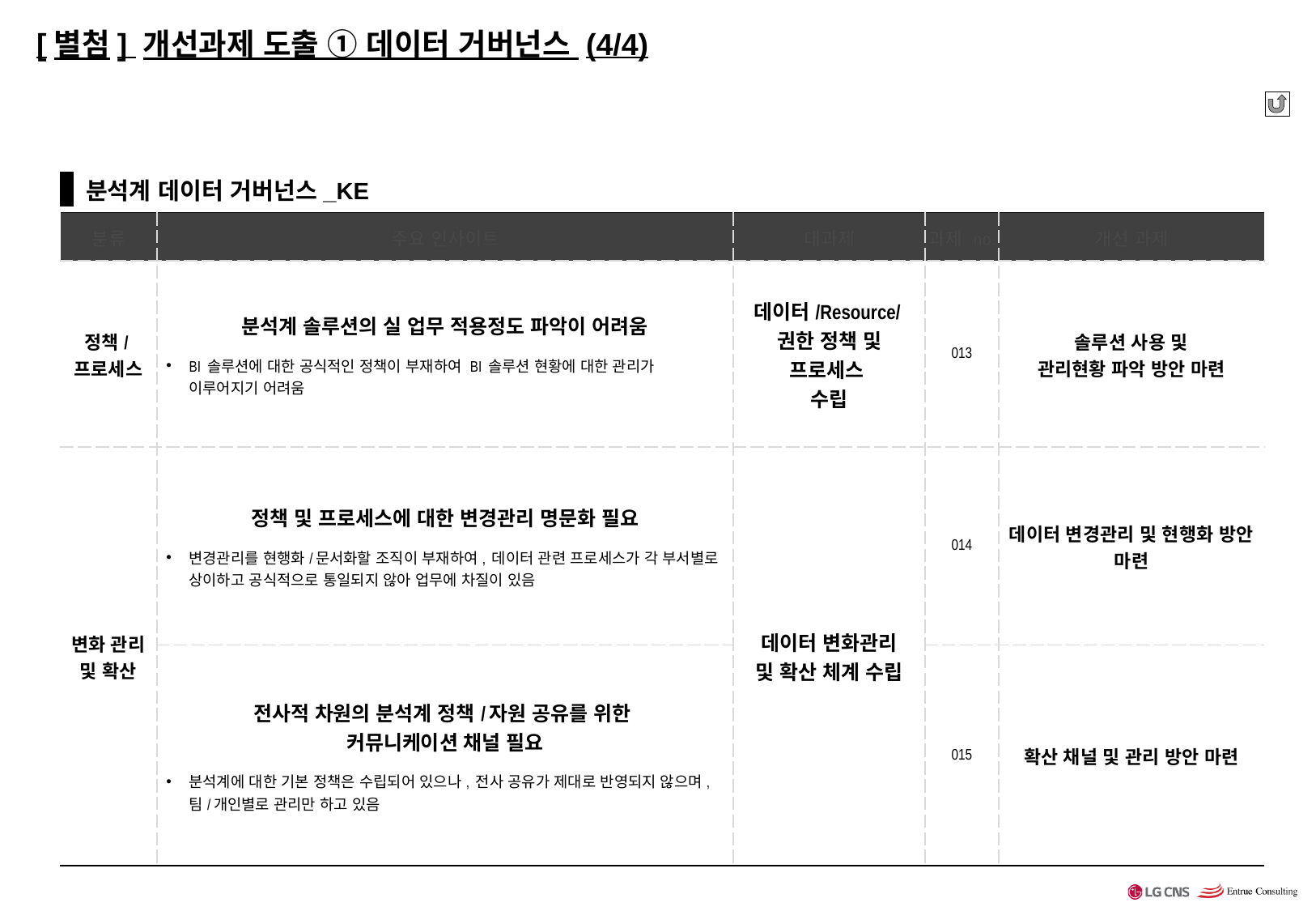

# [별첨] 개선과제 도출 ① 데이터 거버넌스 (4/4)

   분석계 데이터 거버넌스_KE
   분석계 데이터 거버넌스_KE
| 분류 | 주요 인사이트 | 대과제 | 과제 no. | 개선 과제 |
| --- | --- | --- | --- | --- |
| 정책/ 프로세스 | 분석계 솔루션의 실 업무 적용정도 파악이 어려움 BI 솔루션에 대한 공식적인 정책이 부재하여 BI 솔루션 현황에 대한 관리가 이루어지기 어려움 | 데이터/Resource/권한 정책 및 프로세스 수립 | 013 | 솔루션 사용 및 관리현황 파악 방안 마련 |
| 변화 관리 및 확산 | 정책 및 프로세스에 대한 변경관리 명문화 필요 변경관리를 현행화/문서화할 조직이 부재하여, 데이터 관련 프로세스가 각 부서별로 상이하고 공식적으로 통일되지 않아 업무에 차질이 있음 | 데이터 변화관리 및 확산 체계 수립 | 014 | 데이터 변경관리 및 현행화 방안 마련 |
|  | 전사적 차원의 분석계 정책/자원 공유를 위한 커뮤니케이션 채널 필요 분석계에 대한 기본 정책은 수립되어 있으나, 전사 공유가 제대로 반영되지 않으며, 팀/개인별로 관리만 하고 있음 |  | 015 | 확산 채널 및 관리 방안 마련 |